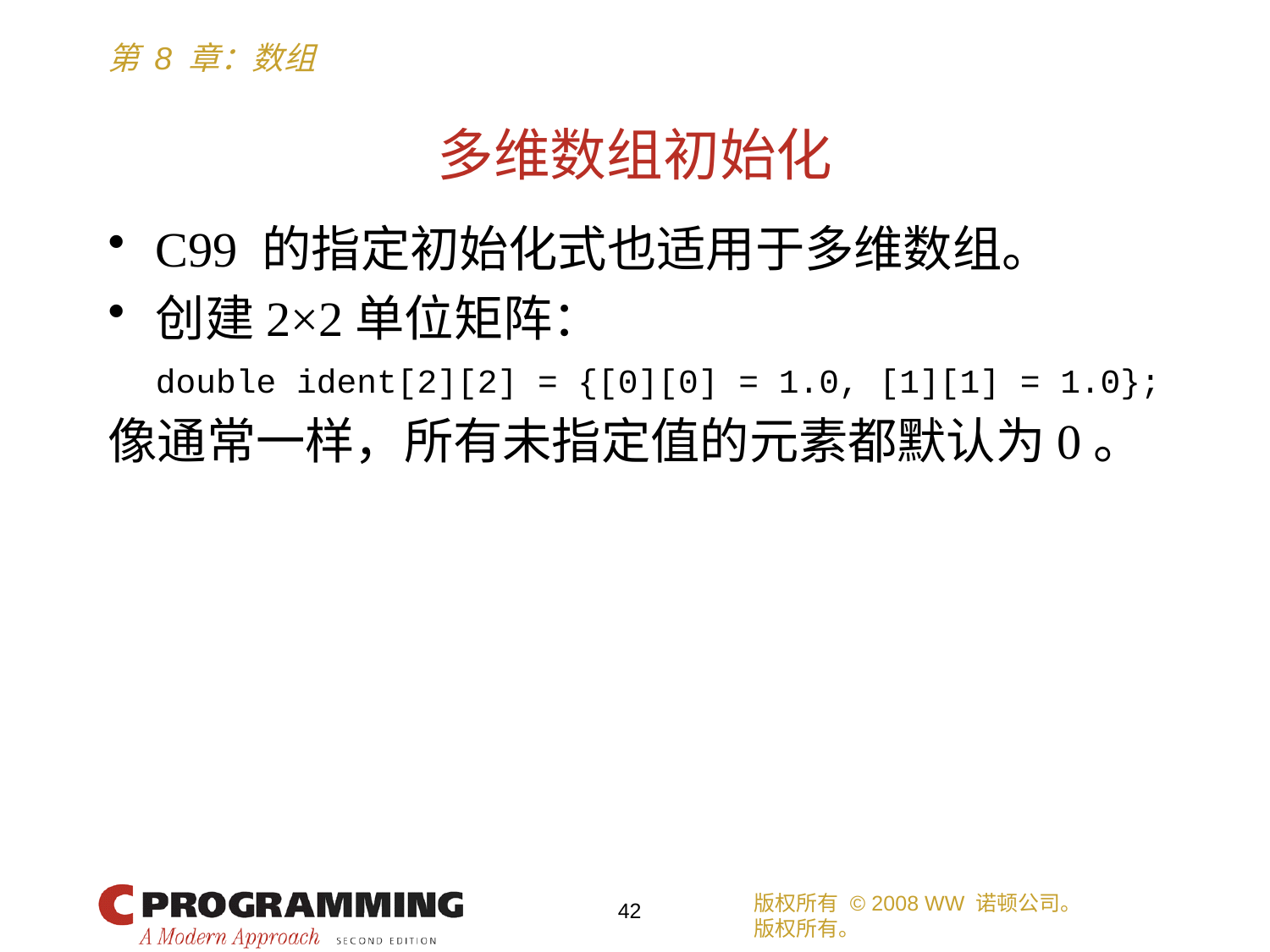

# 多维数组初始化
C99 的指定初始化式也适用于多维数组。
创建2×2单位矩阵：
	double ident[2][2] = {[0][0] = 1.0, [1][1] = 1.0};
像通常一样，所有未指定值的元素都默认为0。
版权所有 © 2008 WW 诺顿公司。
版权所有。
42